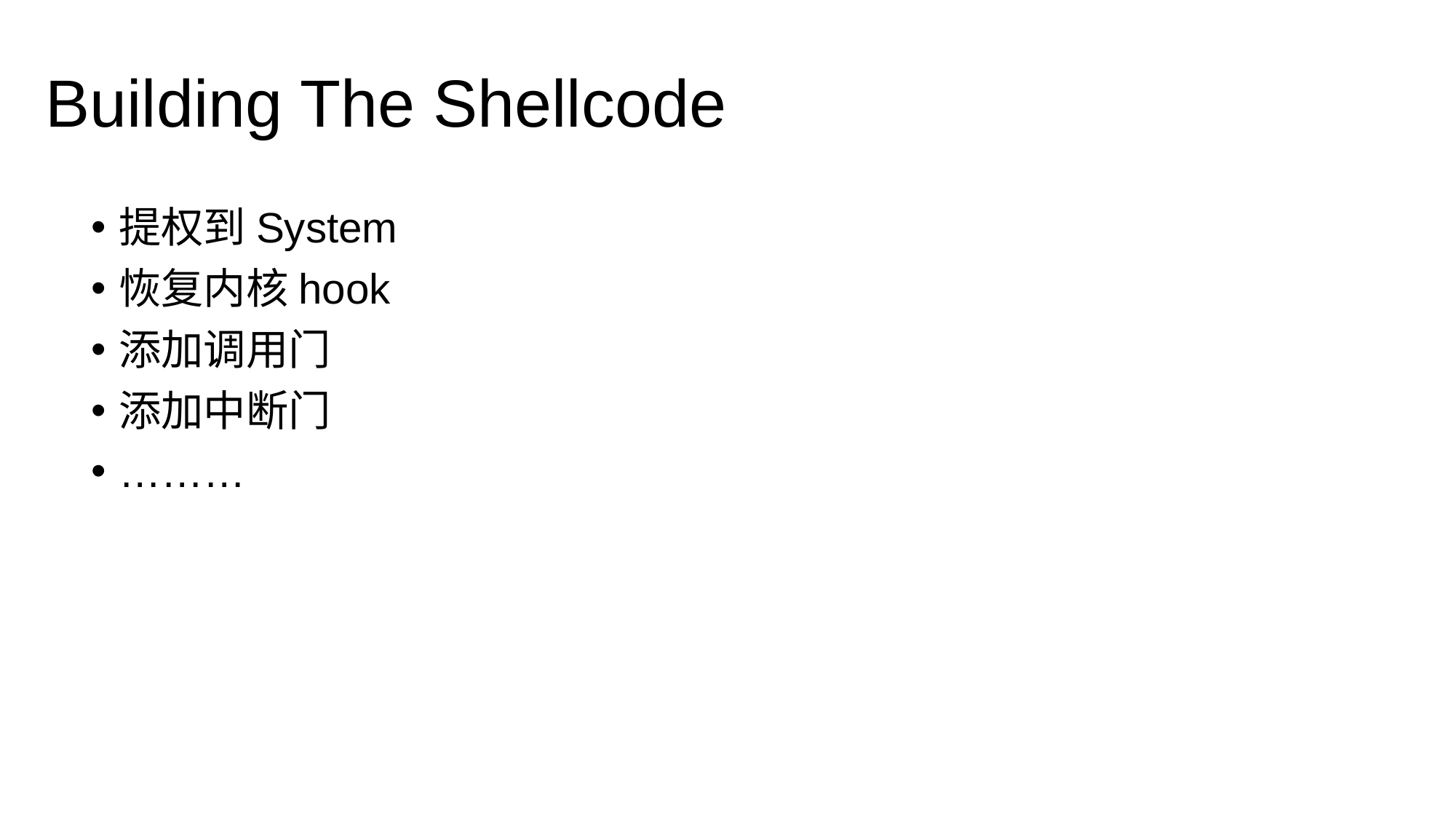

# Building The Shellcode
提权到System
恢复内核hook
添加调用门
添加中断门
………